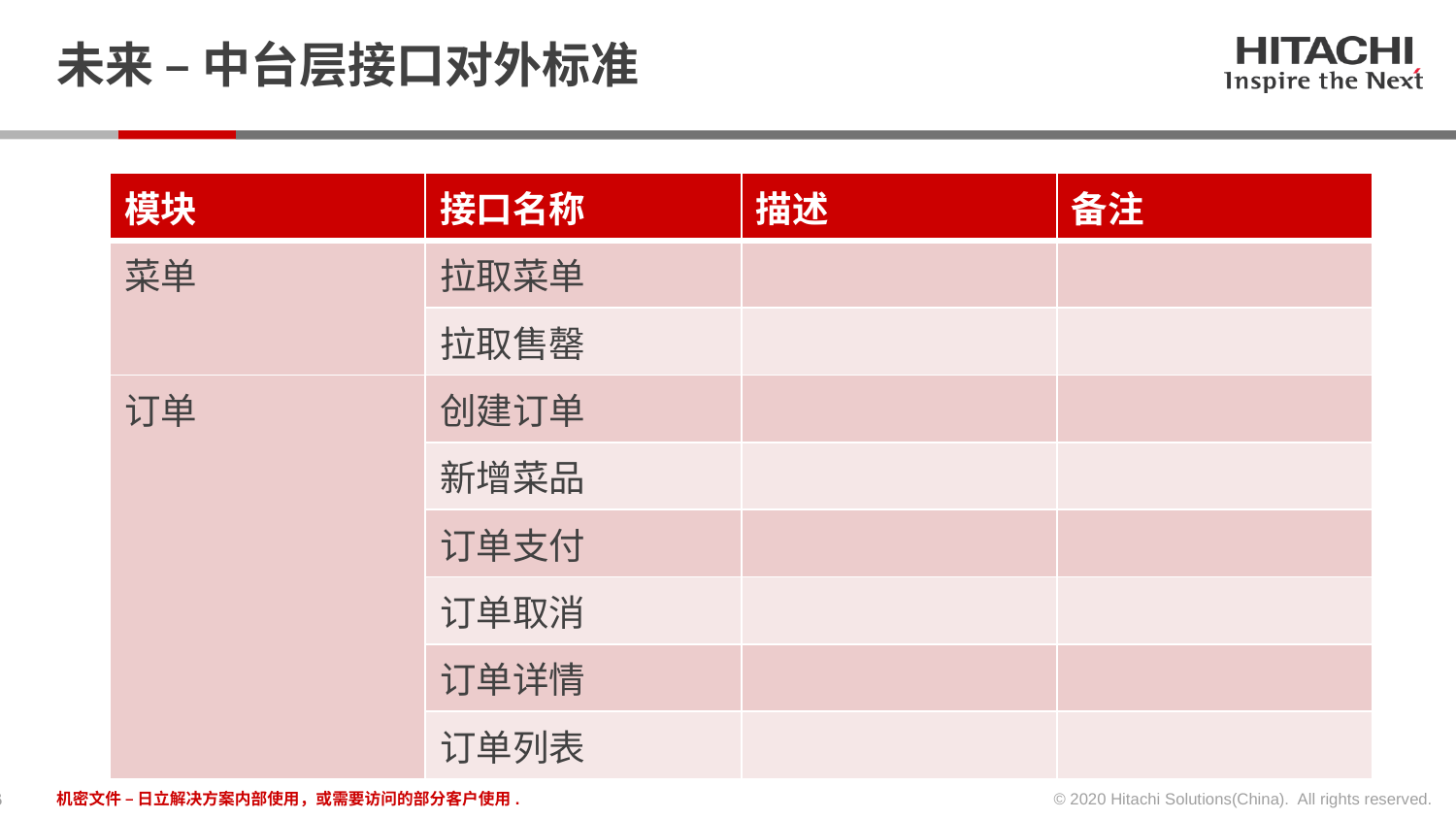

# 未来 – 中台层接口对外标准
| 模块 | 接口名称 | 描述 | 备注 |
| --- | --- | --- | --- |
| 菜单 | 拉取菜单 |  |  |
|  | 拉取售罄 |  |  |
| 订单 | 创建订单 |  |  |
|  | 新增菜品 |  |  |
|  | 订单支付 |  |  |
|  | 订单取消 |  |  |
|  | 订单详情 |  |  |
|  | 订单列表 |  |  |